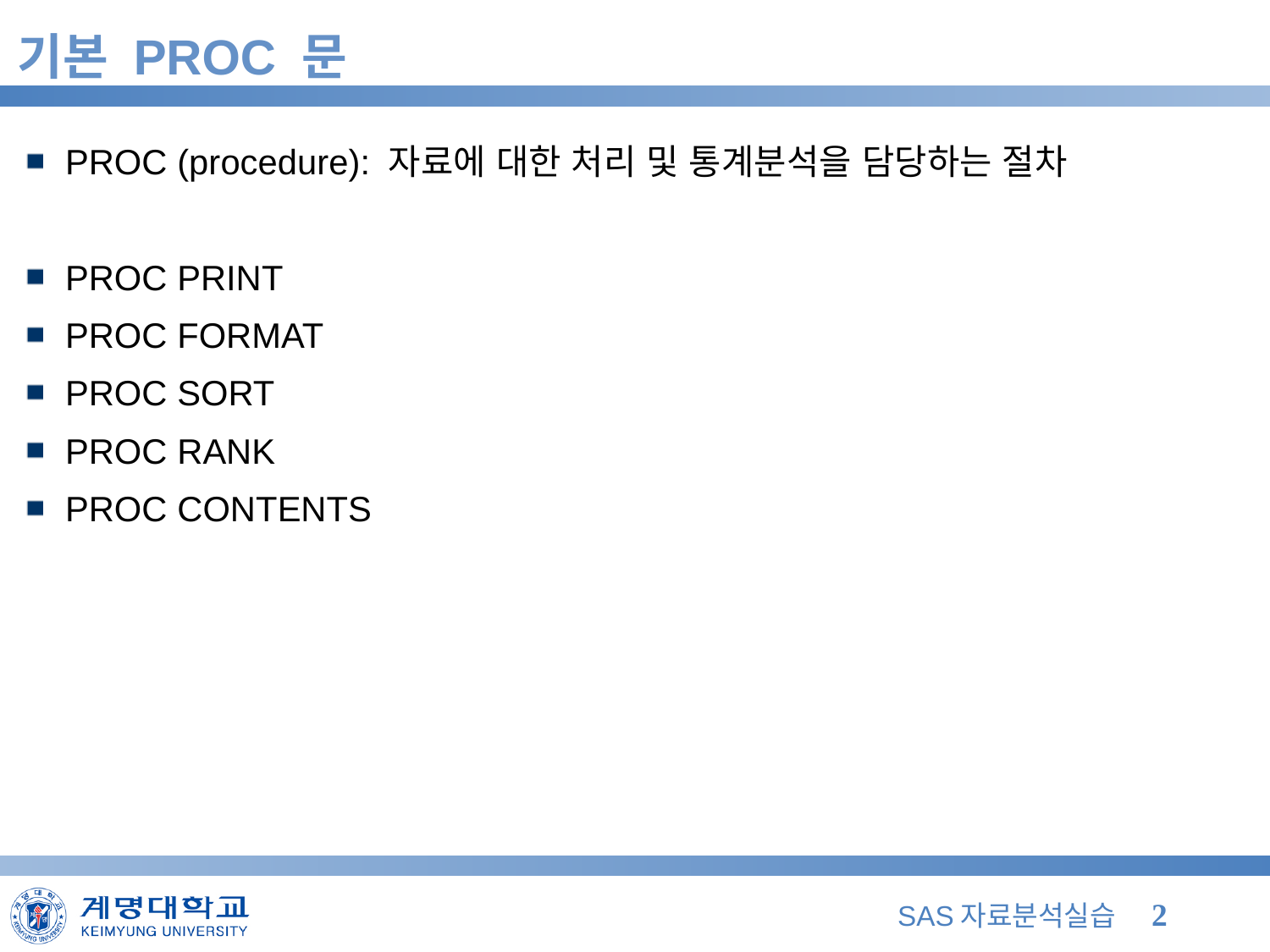

# 기본 PROC 문
PROC (procedure): 자료에 대한 처리 및 통계분석을 담당하는 절차

PROC PRINT
PROC FORMAT
PROC SORT
PROC RANK
PROC CONTENTS